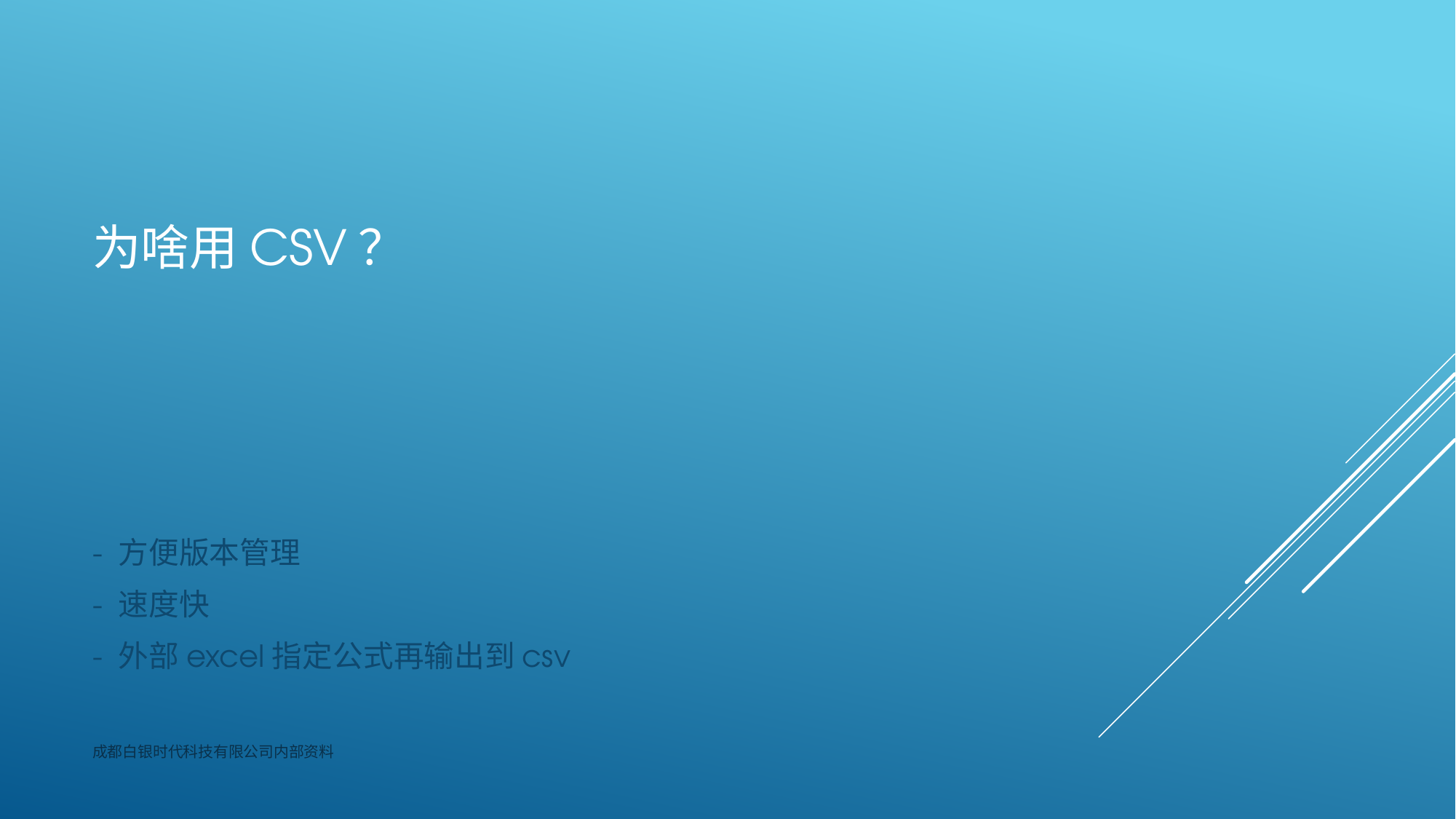

# 为啥用csv？
- 方便版本管理
- 速度快
- 外部excel指定公式再输出到csv
成都白银时代科技有限公司内部资料